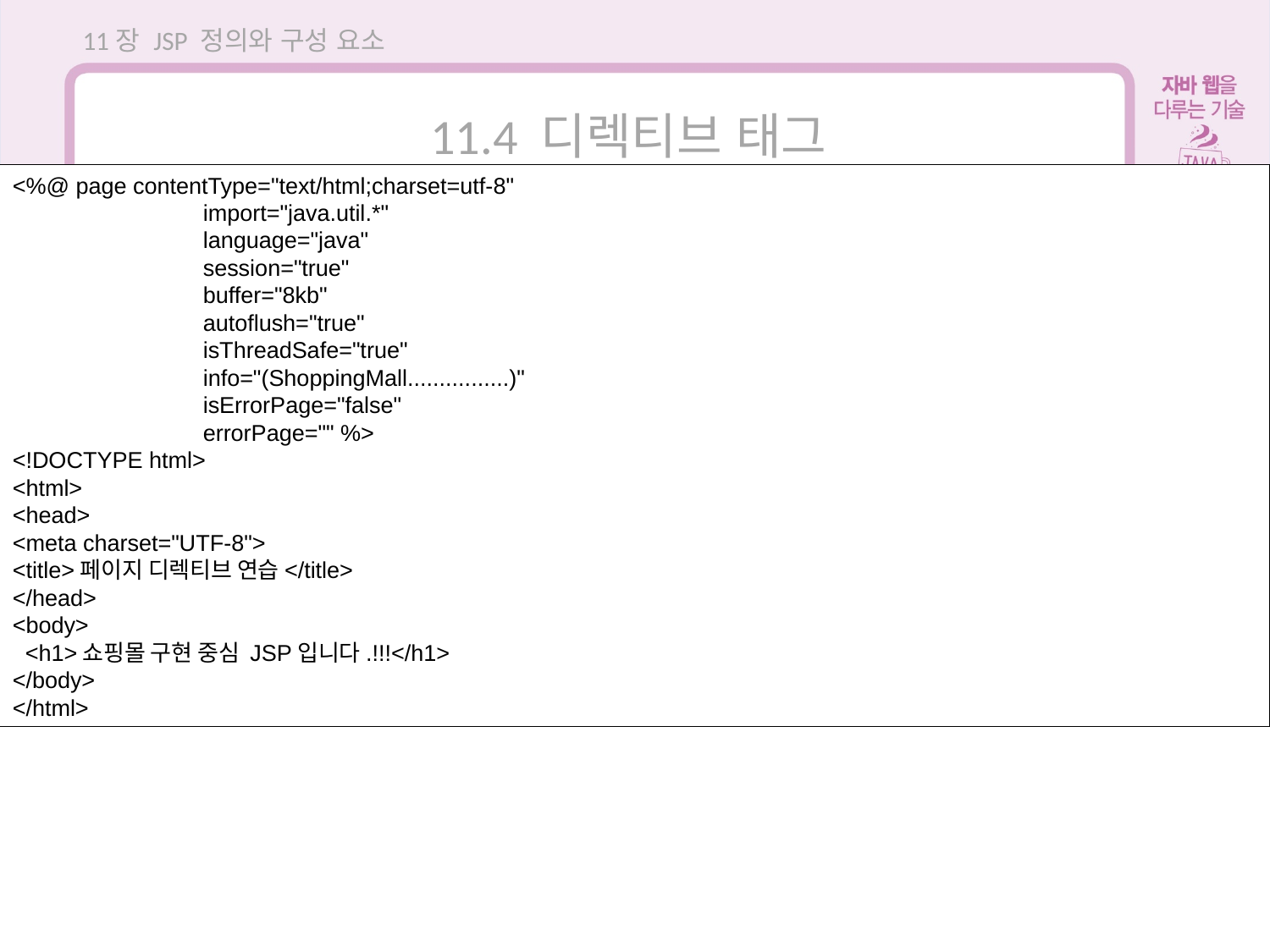

11장 JSP 정의와 구성 요소
11.4 디렉티브 태그
<%@ page contentType="text/html;charset=utf-8"
	          import="java.util.*"
	          language="java"
	          session="true"
	          buffer="8kb"
	          autoflush="true"
	          isThreadSafe="true"
	          info="(ShoppingMall................)"
	          isErrorPage="false"
	          errorPage="" %>
<!DOCTYPE html>
<html>
<head>
<meta charset="UTF-8">
<title>페이지 디렉티브 연습</title>
</head>
<body>
  <h1>쇼핑몰 구현 중심 JSP입니다.!!!</h1>
</body>
</html>